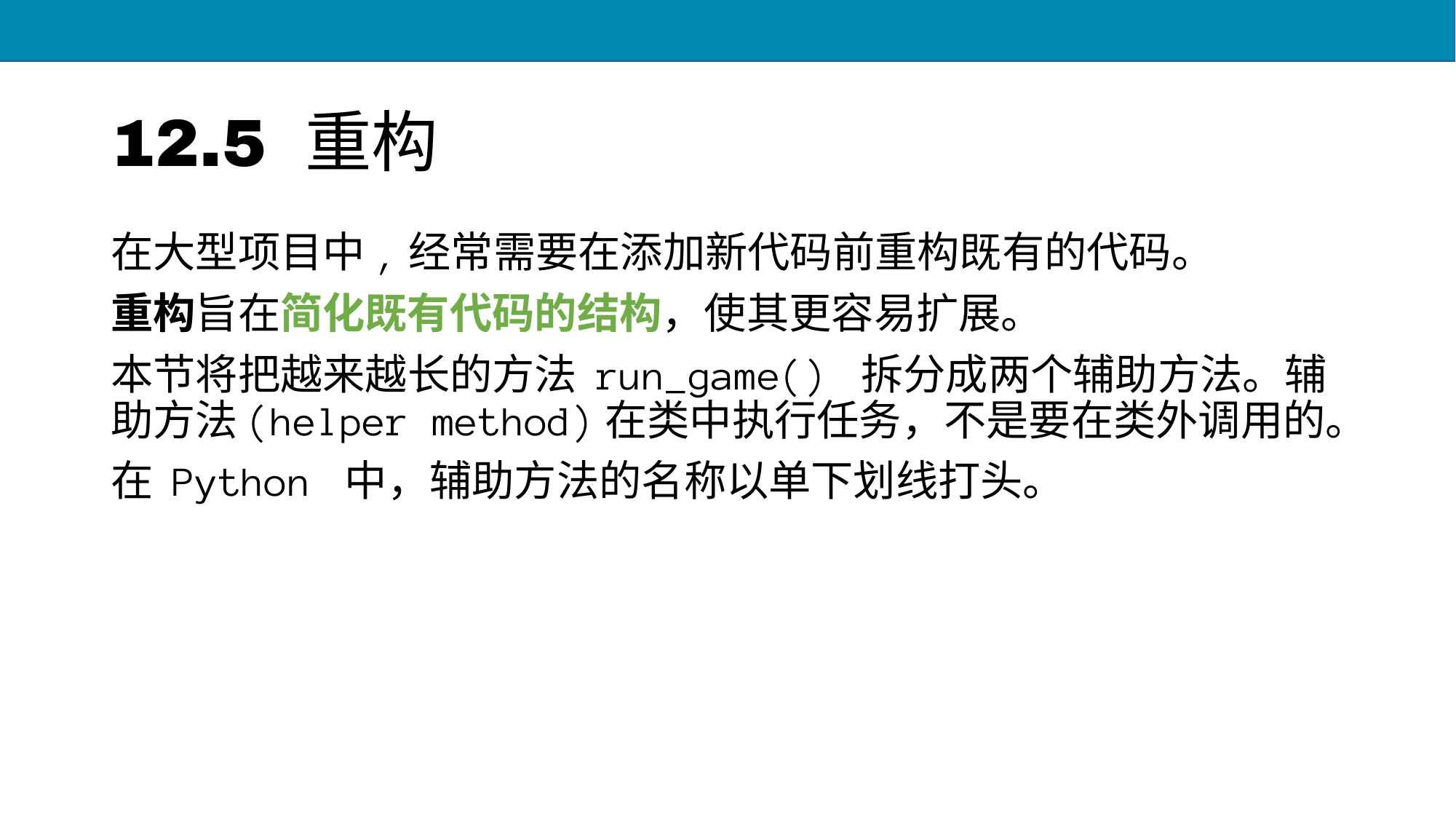

# 12.5 重构
在大型项目中,经常需要在添加新代码前重构既有的代码。
重构旨在简化既有代码的结构，使其更容易扩展。
本节将把越来越长的方法 run_game() 拆分成两个辅助方法。辅助方法(helper method)在类中执行任务，不是要在类外调用的。
在 Python 中，辅助方法的名称以单下划线打头。